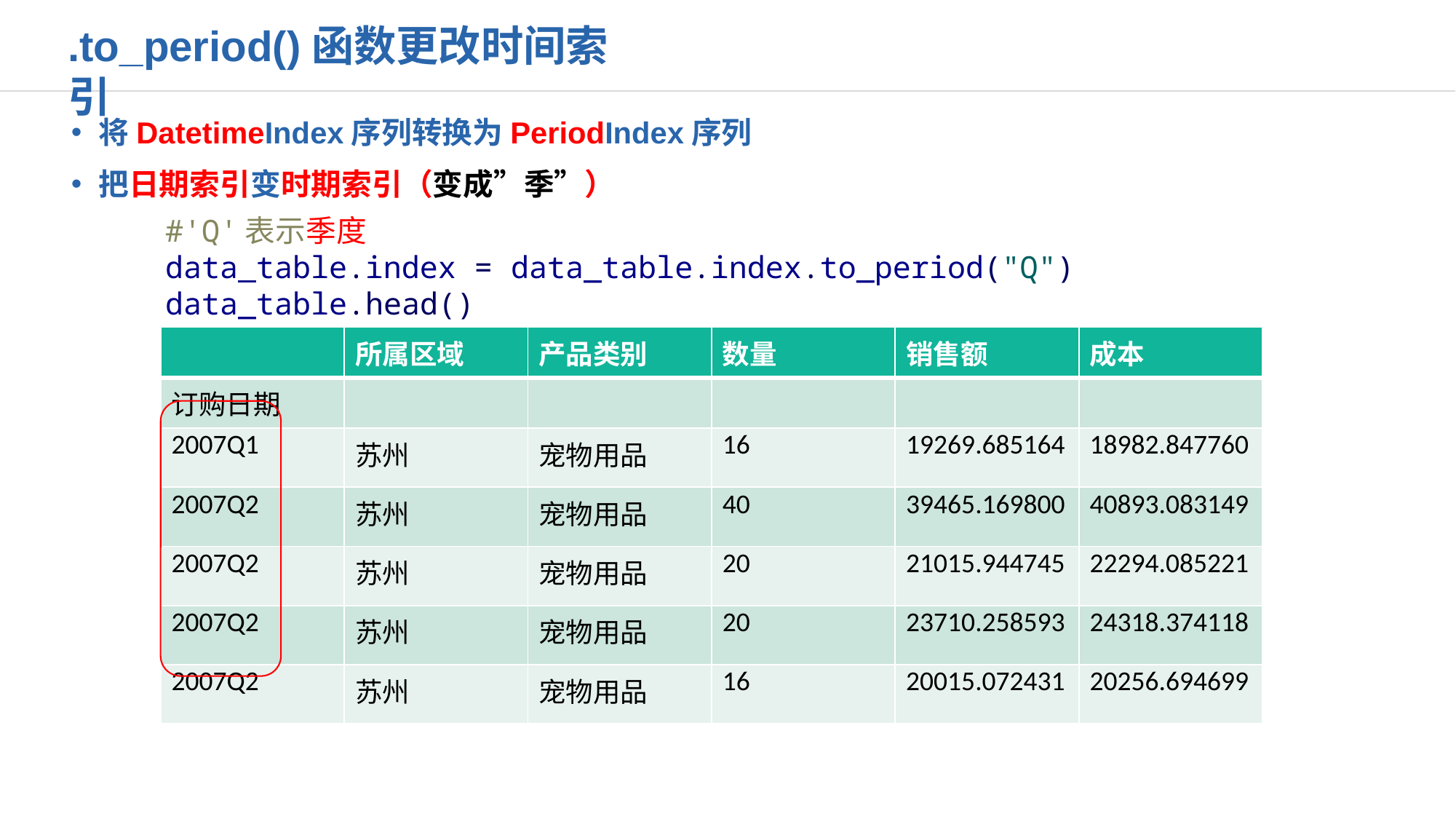

.to_period()函数更改时间索引
将DatetimeIndex序列转换为PeriodIndex序列
把日期索引变时期索引（变成”季”）

#'Q'表示季度
data_table.index = data_table.index.to_period("Q")
data_table.head()
|  | 所属区域 | 产品类别 | 数量 | 销售额 | 成本 |
| --- | --- | --- | --- | --- | --- |
| 订购日期 |  |  |  |  |  |
| 2007Q1 | 苏州 | 宠物用品 | 16 | 19269.685164 | 18982.847760 |
| 2007Q2 | 苏州 | 宠物用品 | 40 | 39465.169800 | 40893.083149 |
| 2007Q2 | 苏州 | 宠物用品 | 20 | 21015.944745 | 22294.085221 |
| 2007Q2 | 苏州 | 宠物用品 | 20 | 23710.258593 | 24318.374118 |
| 2007Q2 | 苏州 | 宠物用品 | 16 | 20015.072431 | 20256.694699 |